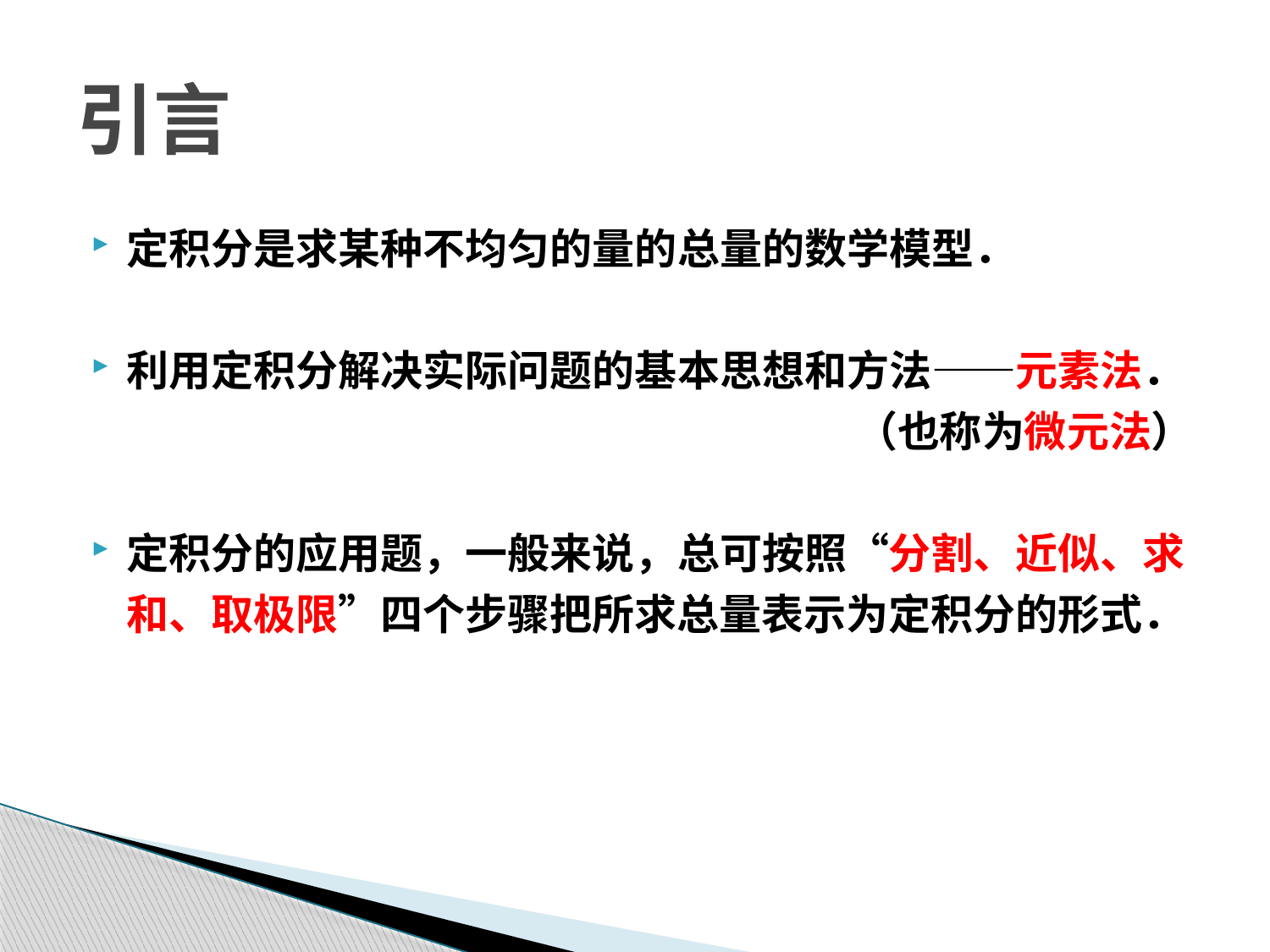

# 引言
定积分是求某种不均匀的量的总量的数学模型．

利用定积分解决实际问题的基本思想和方法——元素法．
（也称为微元法）

定积分的应用题，一般来说，总可按照“分割、近似、求和、取极限”四个步骤把所求总量表示为定积分的形式．